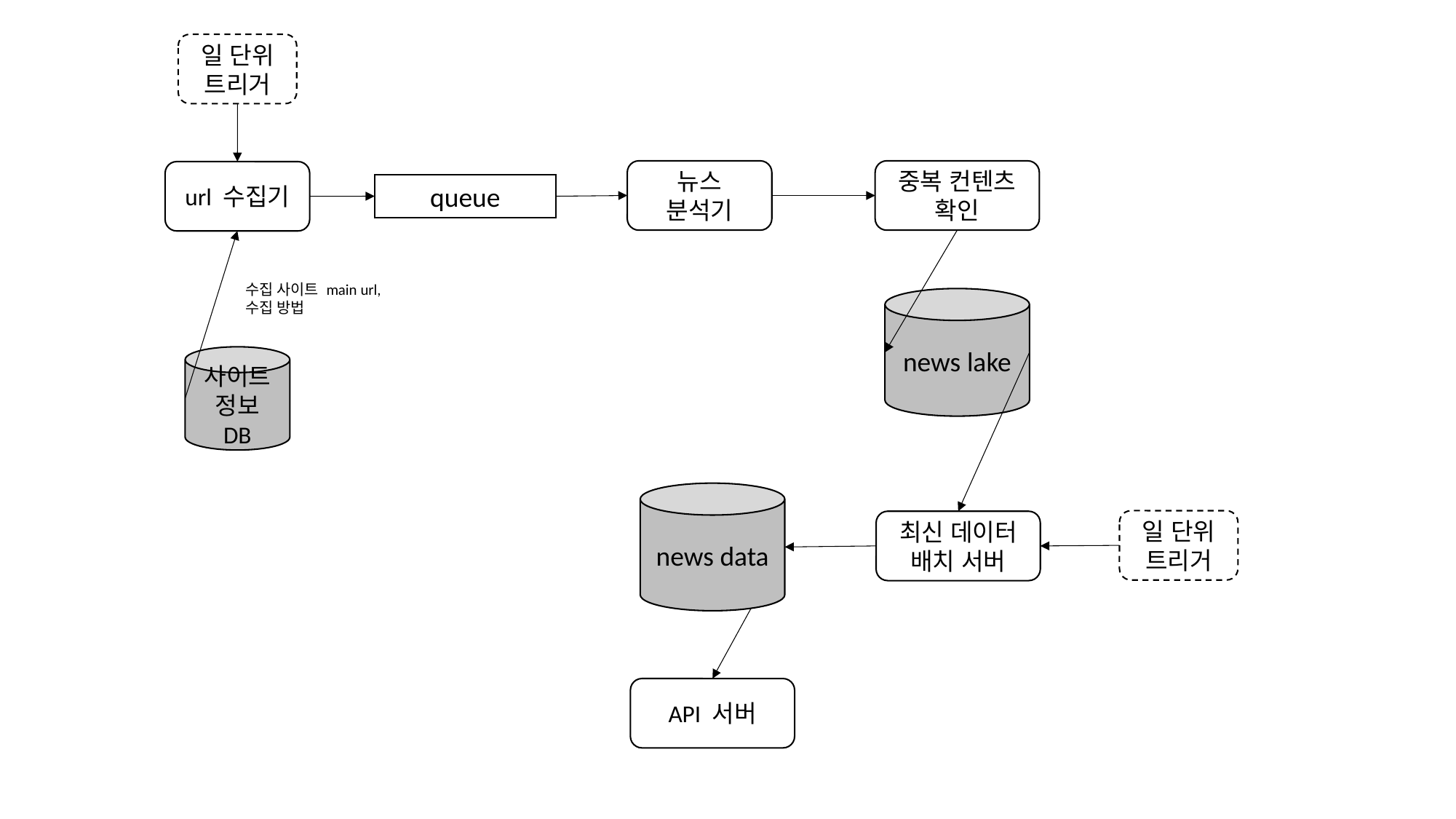

일 단위 트리거
뉴스 분석기
중복 컨텐츠 확인
url 수집기
queue
수집 사이트 main url,
수집 방법
news lake
사이트 정보 DB
news data
일 단위 트리거
최신 데이터 배치 서버
API 서버